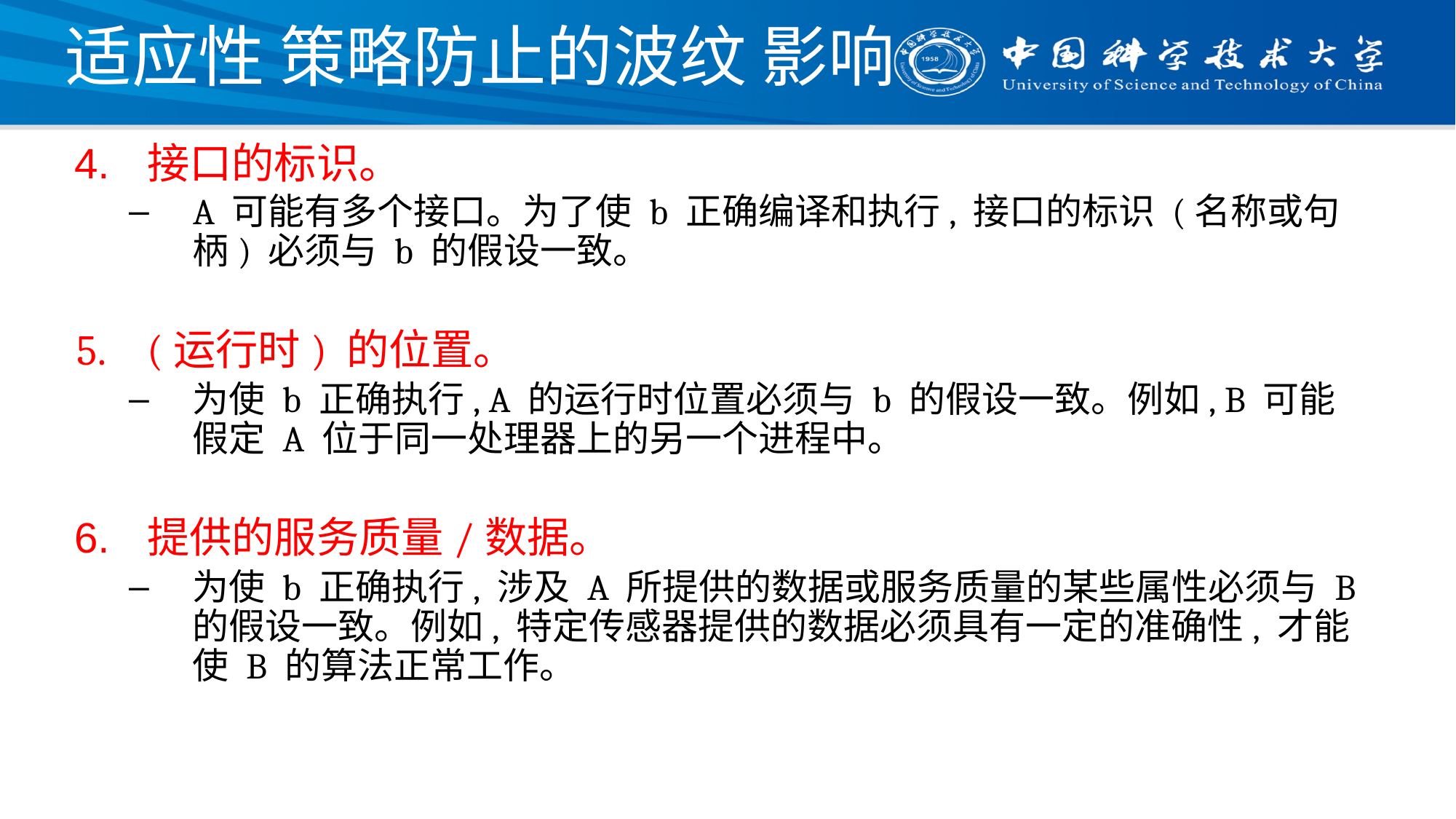

# 适应性 策略防止的波纹 影响
接口的标识。
A 可能有多个接口。为了使 b 正确编译和执行, 接口的标识 (名称或句柄) 必须与 b 的假设一致。

(运行时) 的位置。
为使 b 正确执行, A 的运行时位置必须与 b 的假设一致。例如, B 可能假定 A 位于同一处理器上的另一个进程中。

提供的服务质量/数据。
为使 b 正确执行, 涉及 A 所提供的数据或服务质量的某些属性必须与 B 的假设一致。例如, 特定传感器提供的数据必须具有一定的准确性, 才能使 B 的算法正常工作。